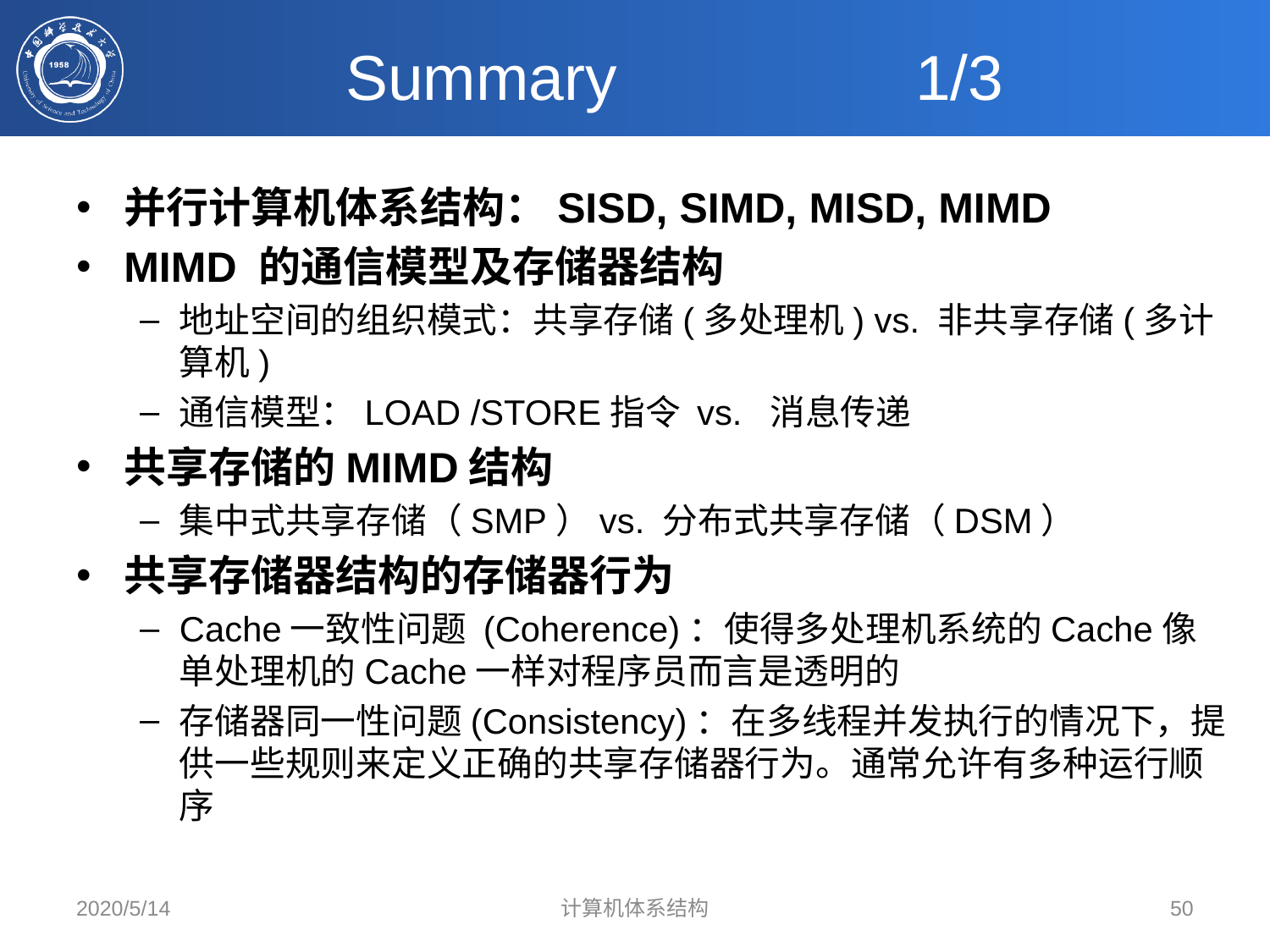

# Summary                 1/3
并行计算机体系结构：SISD, SIMD, MISD, MIMD
MIMD 的通信模型及存储器结构
地址空间的组织模式：共享存储(多处理机) vs. 非共享存储(多计算机)
通信模型：LOAD /STORE指令 vs.  消息传递
共享存储的MIMD结构
集中式共享存储（SMP）vs. 分布式共享存储（DSM）
共享存储器结构的存储器行为
Cache一致性问题 (Coherence)：使得多处理机系统的Cache像单处理机的Cache一样对程序员而言是透明的
存储器同一性问题(Consistency)：在多线程并发执行的情况下，提供一些规则来定义正确的共享存储器行为。通常允许有多种运行顺序

2020/5/14
计算机体系结构
50